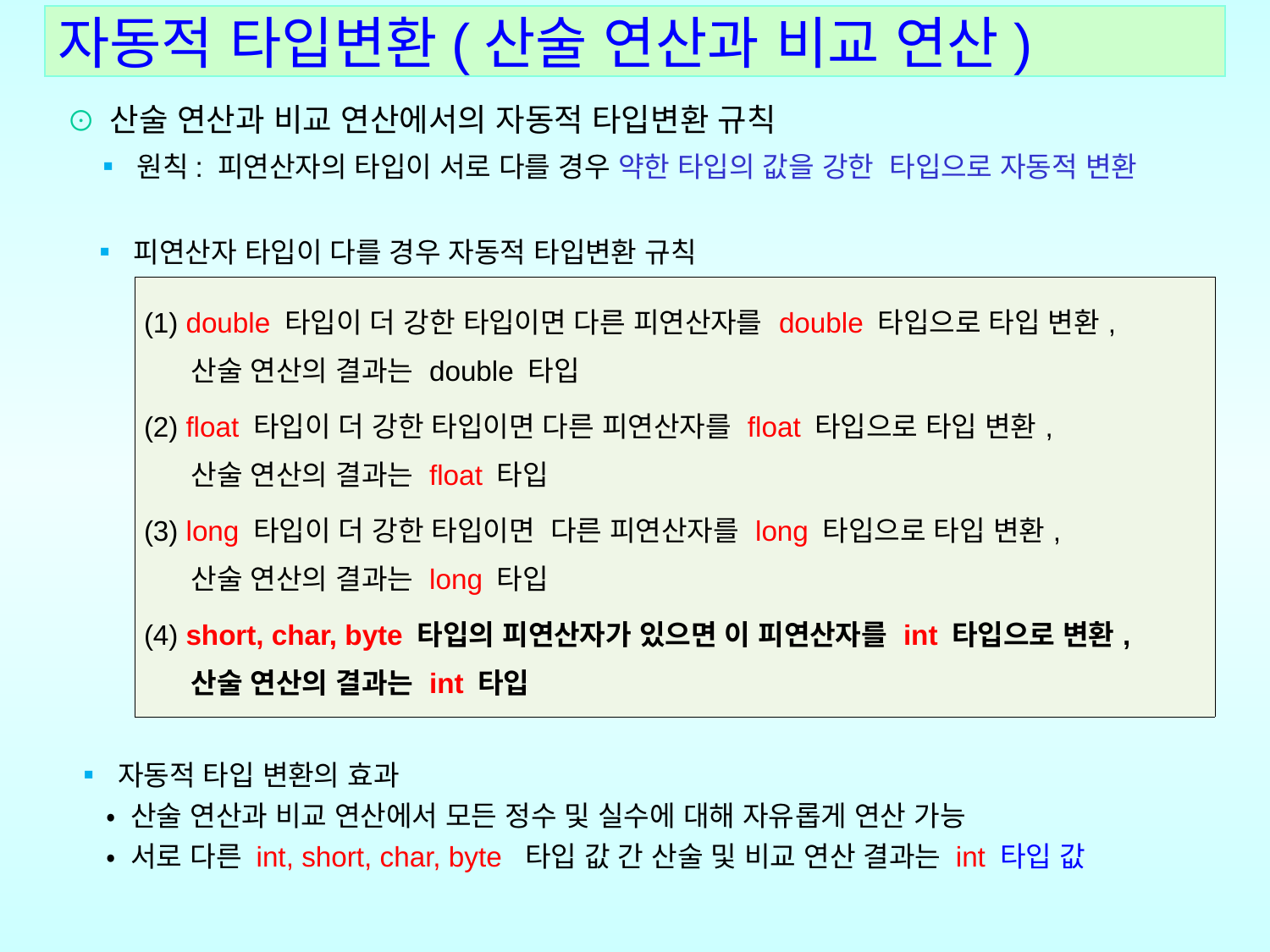

자동적 타입변환(산술 연산과 비교 연산)
⊙ 산술 연산과 비교 연산에서의 자동적 타입변환 규칙
   ▪ 원칙: 피연산자의 타입이 서로 다를 경우 약한 타입의 값을 강한  타입으로 자동적 변환

   ▪ 피연산자 타입이 다를 경우 자동적 타입변환 규칙

 ▪ 자동적 타입 변환의 효과
     • 산술 연산과 비교 연산에서 모든 정수 및 실수에 대해 자유롭게 연산 가능
     • 서로 다른 int, short, char, byte  타입 값 간 산술 및 비교 연산 결과는 int 타입 값

| (1) double 타입이 더 강한 타입이면 다른 피연산자를 double 타입으로 타입 변환, 산술 연산의 결과는 double 타입 (2) float 타입이 더 강한 타입이면 다른 피연산자를 float 타입으로 타입 변환, 산술 연산의 결과는 float 타입 (3) long 타입이 더 강한 타입이면 다른 피연산자를 long 타입으로 타입 변환, 산술 연산의 결과는 long 타입 (4) short, char, byte 타입의 피연산자가 있으면 이 피연산자를 int 타입으로 변환, 산술 연산의 결과는 int 타입 |
| --- |